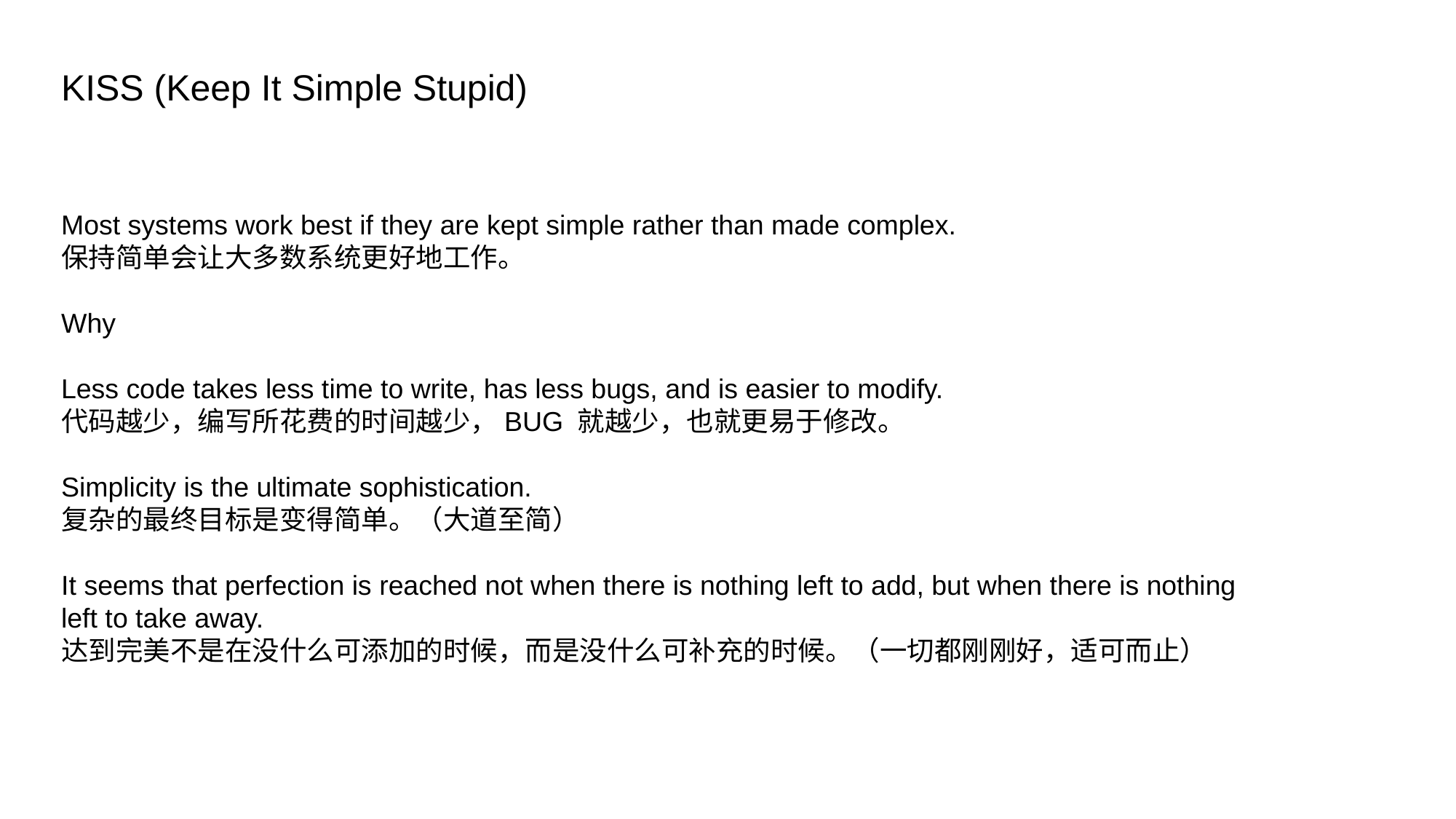

KISS (Keep It Simple Stupid)
Most systems work best if they are kept simple rather than made complex.
保持简单会让大多数系统更好地工作。

Why

Less code takes less time to write, has less bugs, and is easier to modify.
代码越少，编写所花费的时间越少，BUG 就越少，也就更易于修改。

Simplicity is the ultimate sophistication.
复杂的最终目标是变得简单。（大道至简）

It seems that perfection is reached not when there is nothing left to add, but when there is nothing left to take away.
达到完美不是在没什么可添加的时候，而是没什么可补充的时候。（一切都刚刚好，适可而止）